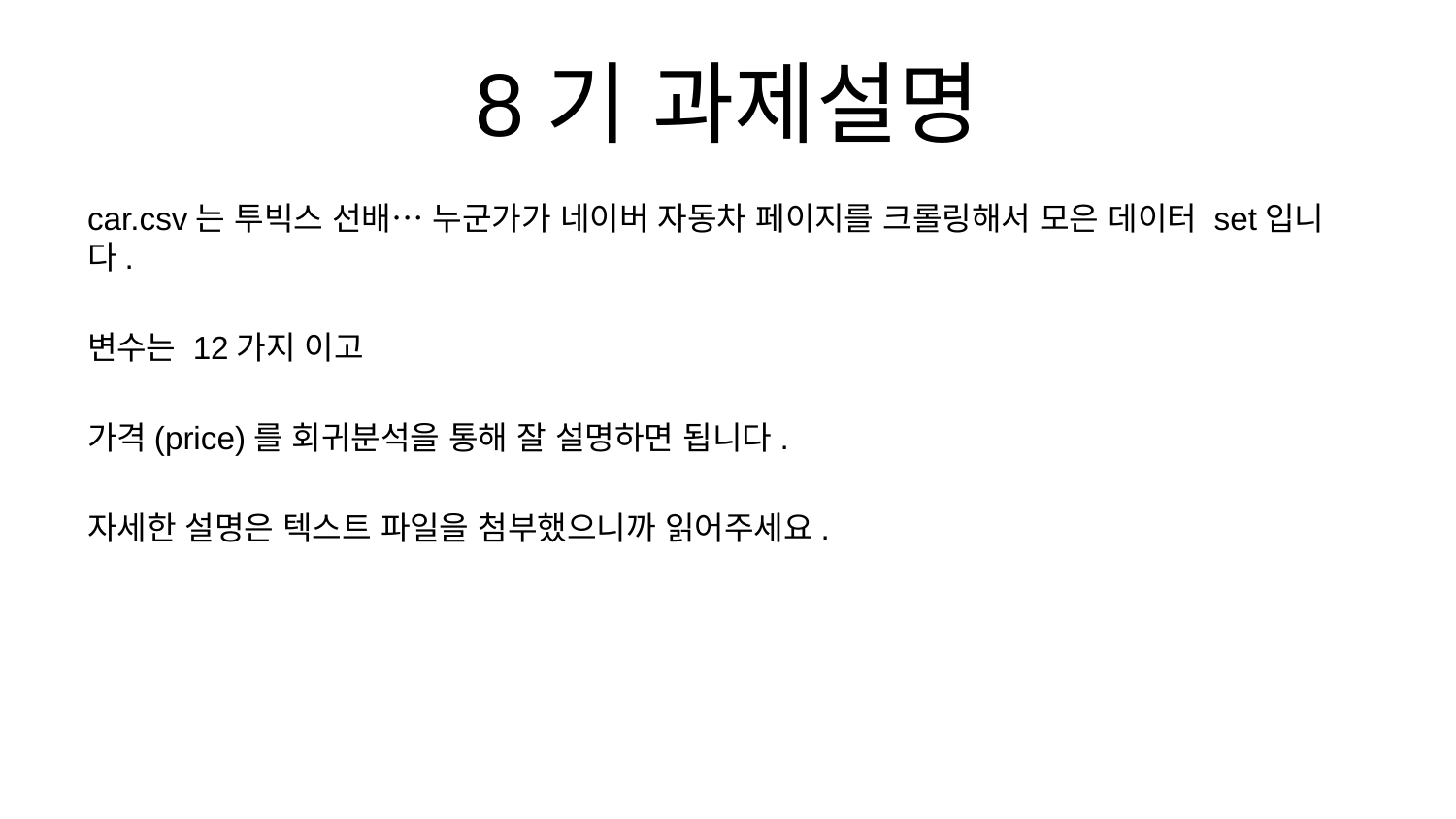

# 8기 과제설명
car.csv는 투빅스 선배… 누군가가 네이버 자동차 페이지를 크롤링해서 모은 데이터 set입니다.

변수는 12가지 이고

가격(price)를 회귀분석을 통해 잘 설명하면 됩니다.

자세한 설명은 텍스트 파일을 첨부했으니까 읽어주세요.